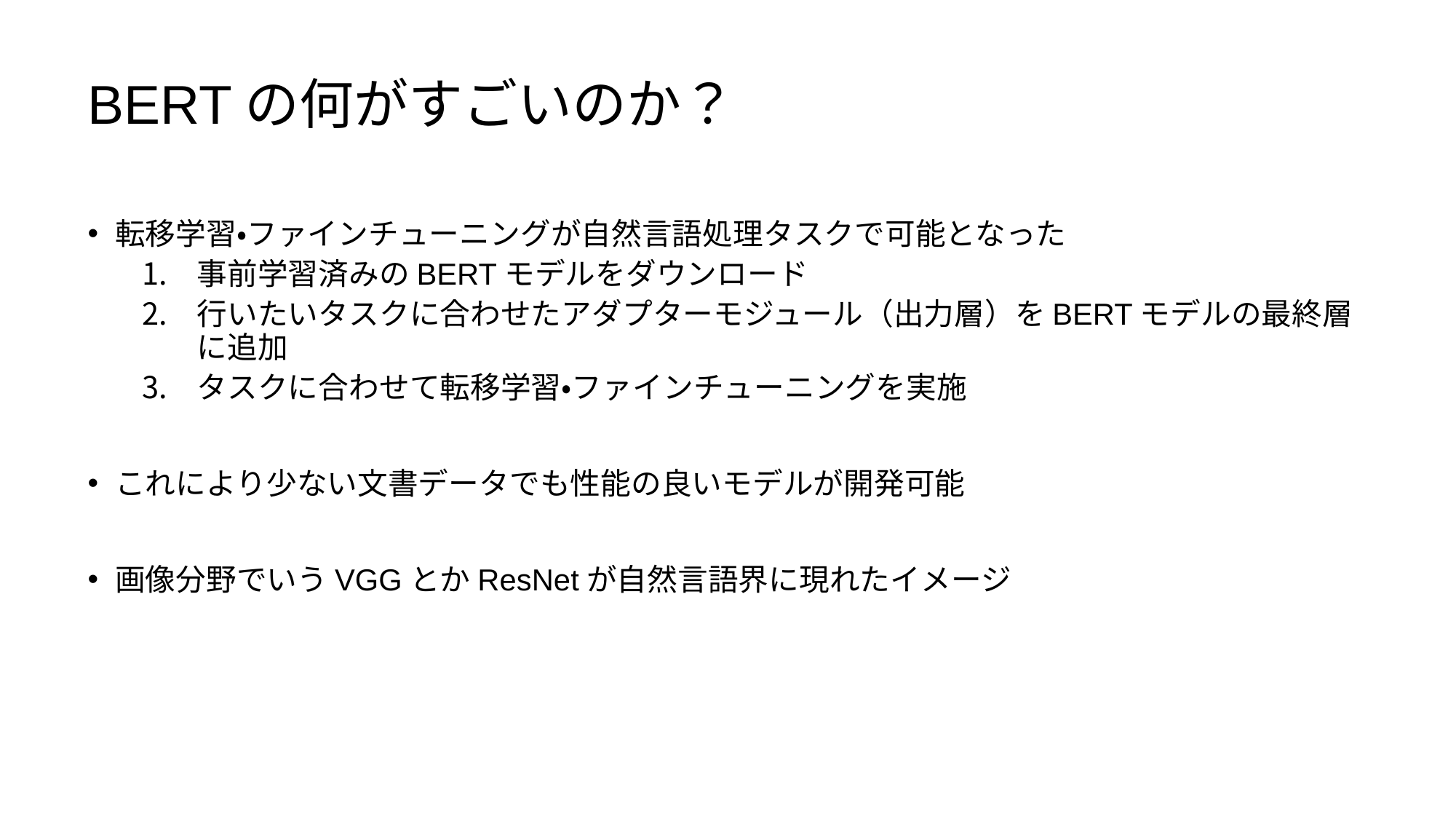

# BERTの何がすごいのか？
転移学習・ファインチューニングが自然言語処理タスクで可能となった
事前学習済みのBERTモデルをダウンロード
行いたいタスクに合わせたアダプターモジュール（出力層）をBERTモデルの最終層に追加
タスクに合わせて転移学習・ファインチューニングを実施

これにより少ない文書データでも性能の良いモデルが開発可能

画像分野でいうVGGとかResNetが自然言語界に現れたイメージ